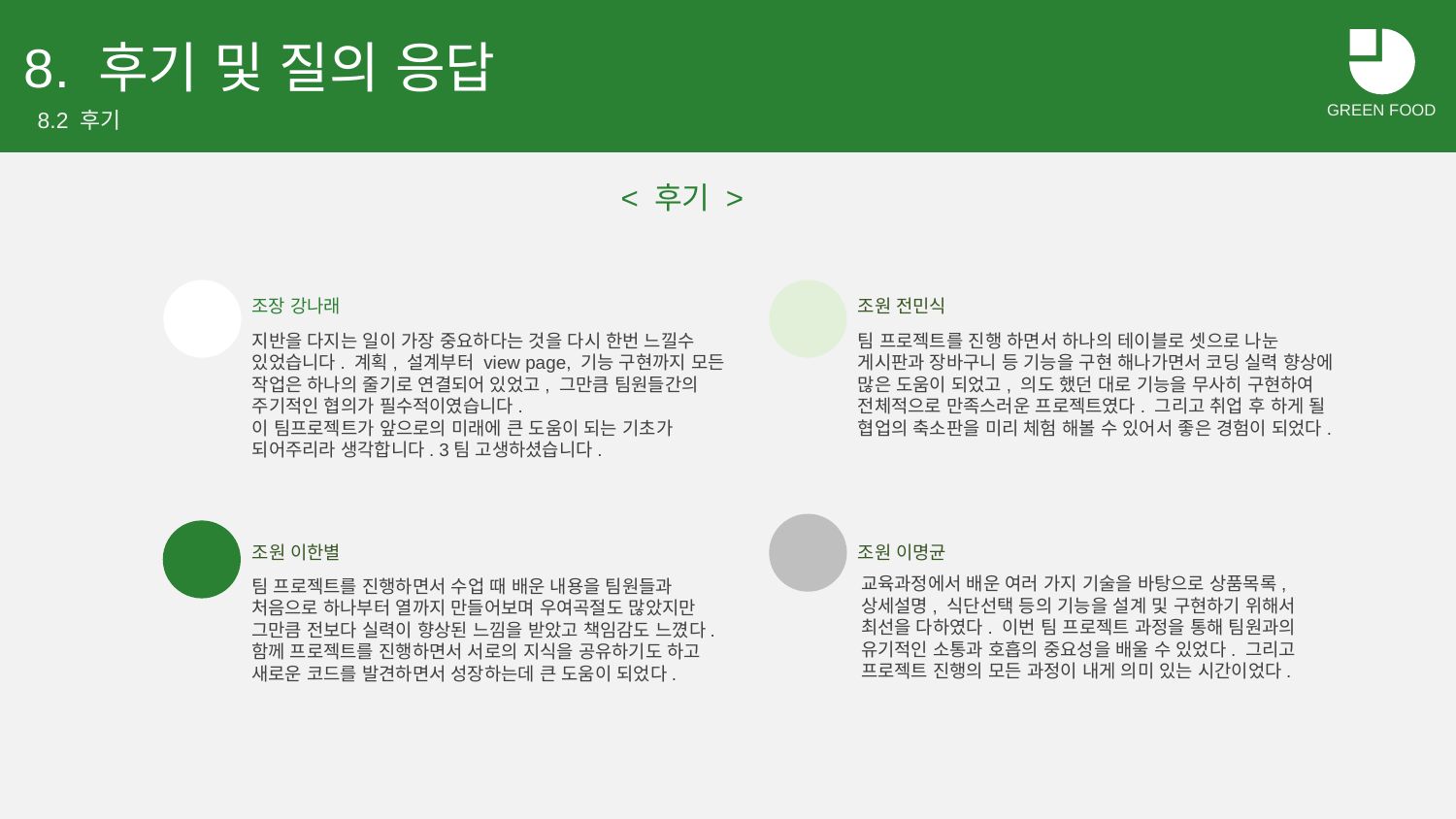

8. 후기 및 질의 응답

GREEN FOOD
8.2 후기
< 후기 >

조원 전민식
조장 강나래
지반을 다지는 일이 가장 중요하다는 것을 다시 한번 느낄수  있었습니다. 계획, 설계부터 view page, 기능 구현까지 모든 작업은 하나의 줄기로 연결되어 있었고, 그만큼 팀원들간의 주기적인 협의가 필수적이였습니다.
이 팀프로젝트가 앞으로의 미래에 큰 도움이 되는 기초가 되어주리라 생각합니다. 3팀 고생하셨습니다.
팀 프로젝트를 진행 하면서 하나의 테이블로 셋으로 나눈 게시판과 장바구니 등 기능을 구현 해나가면서 코딩 실력 향상에 많은 도움이 되었고, 의도 했던 대로 기능을 무사히 구현하여 전체적으로 만족스러운 프로젝트였다. 그리고 취업 후 하게 될 협업의 축소판을 미리 체험 해볼 수 있어서 좋은 경험이 되었다.

조원 이한별
조원 이명균
교육과정에서 배운 여러 가지 기술을 바탕으로 상품목록,
상세설명, 식단선택 등의 기능을 설계 및 구현하기 위해서 최선을 다하였다. 이번 팀 프로젝트 과정을 통해 팀원과의 유기적인 소통과 호흡의 중요성을 배울 수 있었다. 그리고 프로젝트 진행의 모든 과정이 내게 의미 있는 시간이었다.
팀 프로젝트를 진행하면서 수업 때 배운 내용을 팀원들과 처음으로 하나부터 열까지 만들어보며 우여곡절도 많았지만 그만큼 전보다 실력이 향상된 느낌을 받았고 책임감도 느꼈다. 함께 프로젝트를 진행하면서 서로의 지식을 공유하기도 하고 새로운 코드를 발견하면서 성장하는데 큰 도움이 되었다.